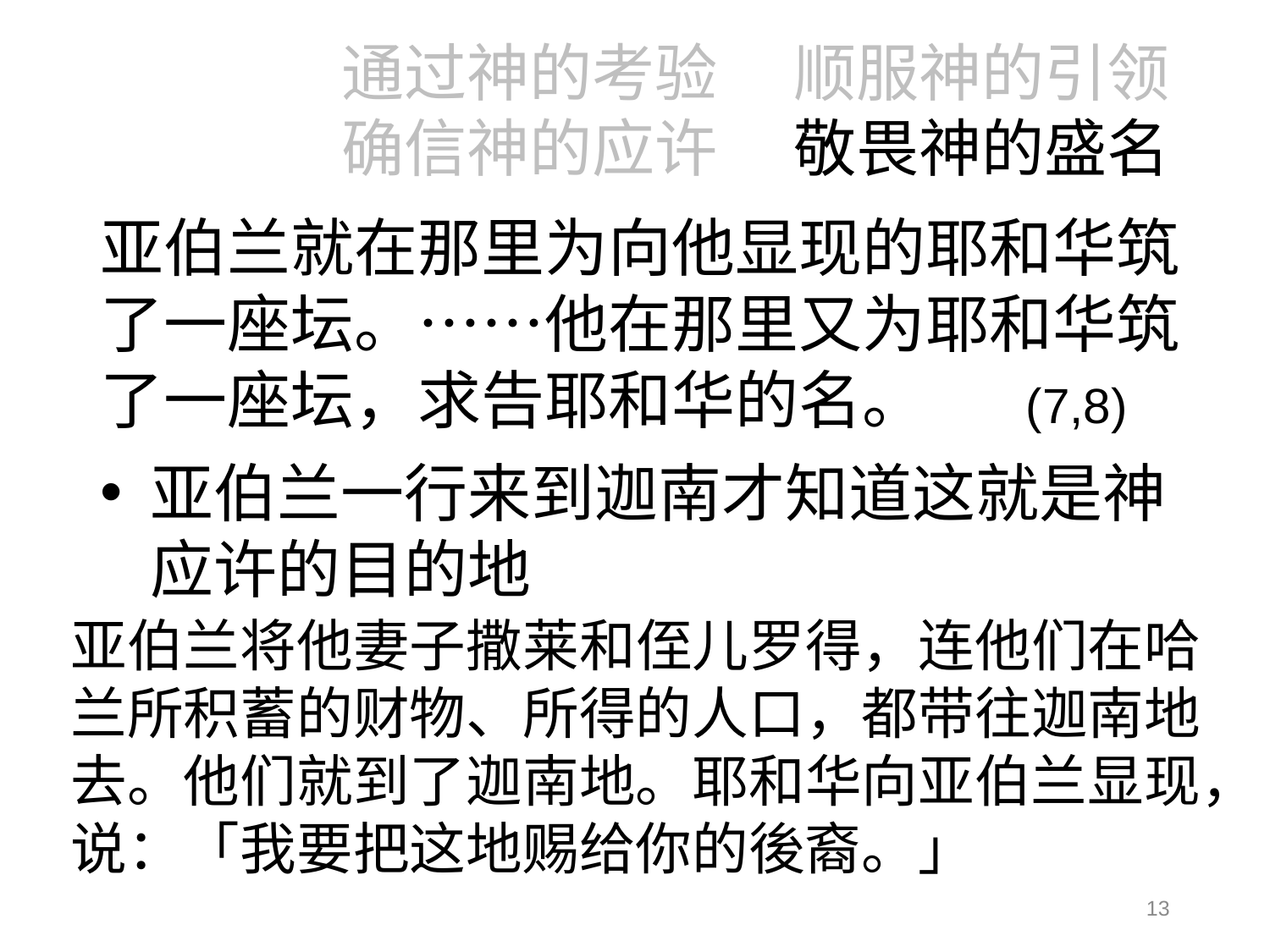

通过神的考验	顺服神的引领
确信神的应许	敬畏神的盛名
# 通过神的考验	顺服神的引领 确信神的应许	敬畏神的盛名
亚伯兰就在那里为向他显现的耶和华筑了一座坛。……他在那里又为耶和华筑了一座坛，求告耶和华的名。      (7,8)
亚伯兰一行来到迦南才知道这就是神应许的目的地
亚伯兰将他妻子撒莱和侄儿罗得，连他们在哈兰所积蓄的财物、所得的人口，都带往迦南地去。他们就到了迦南地。耶和华向亚伯兰显现，说：「我要把这地赐给你的後裔。」
13